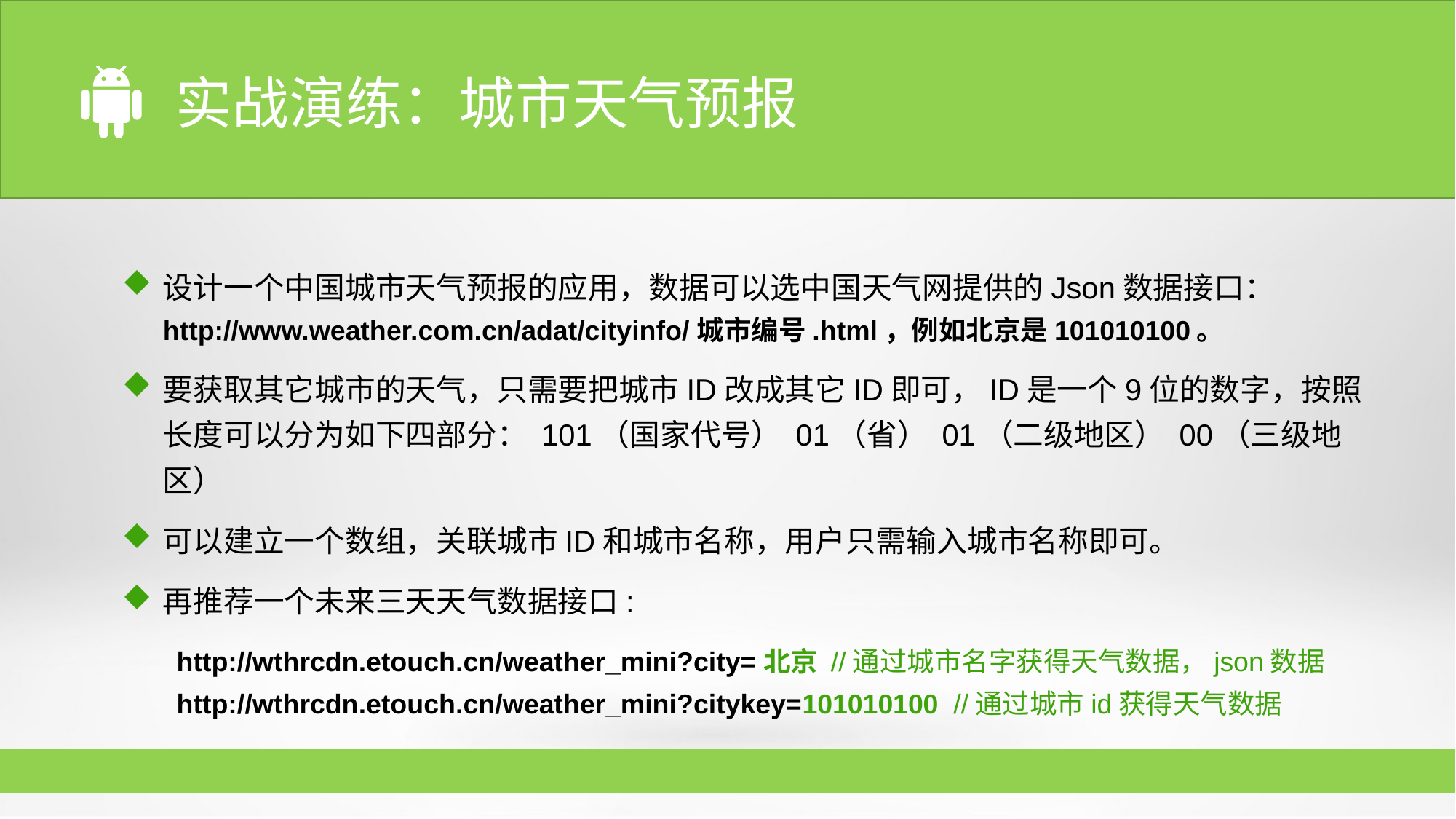

实战演练：城市天气预报

设计一个中国城市天气预报的应用，数据可以选中国天气网提供的Json数据接口：http://www.weather.com.cn/adat/cityinfo/城市编号.html，例如北京是101010100。
要获取其它城市的天气，只需要把城市ID改成其它ID即可，ID是一个9位的数字，按照长度可以分为如下四部分： 101（国家代号） 01（省） 01（二级地区） 00（三级地区）
可以建立一个数组，关联城市ID和城市名称，用户只需输入城市名称即可。
再推荐一个未来三天天气数据接口:
http://wthrcdn.etouch.cn/weather_mini?city=北京 //通过城市名字获得天气数据，json数据
http://wthrcdn.etouch.cn/weather_mini?citykey=101010100  //通过城市id获得天气数据